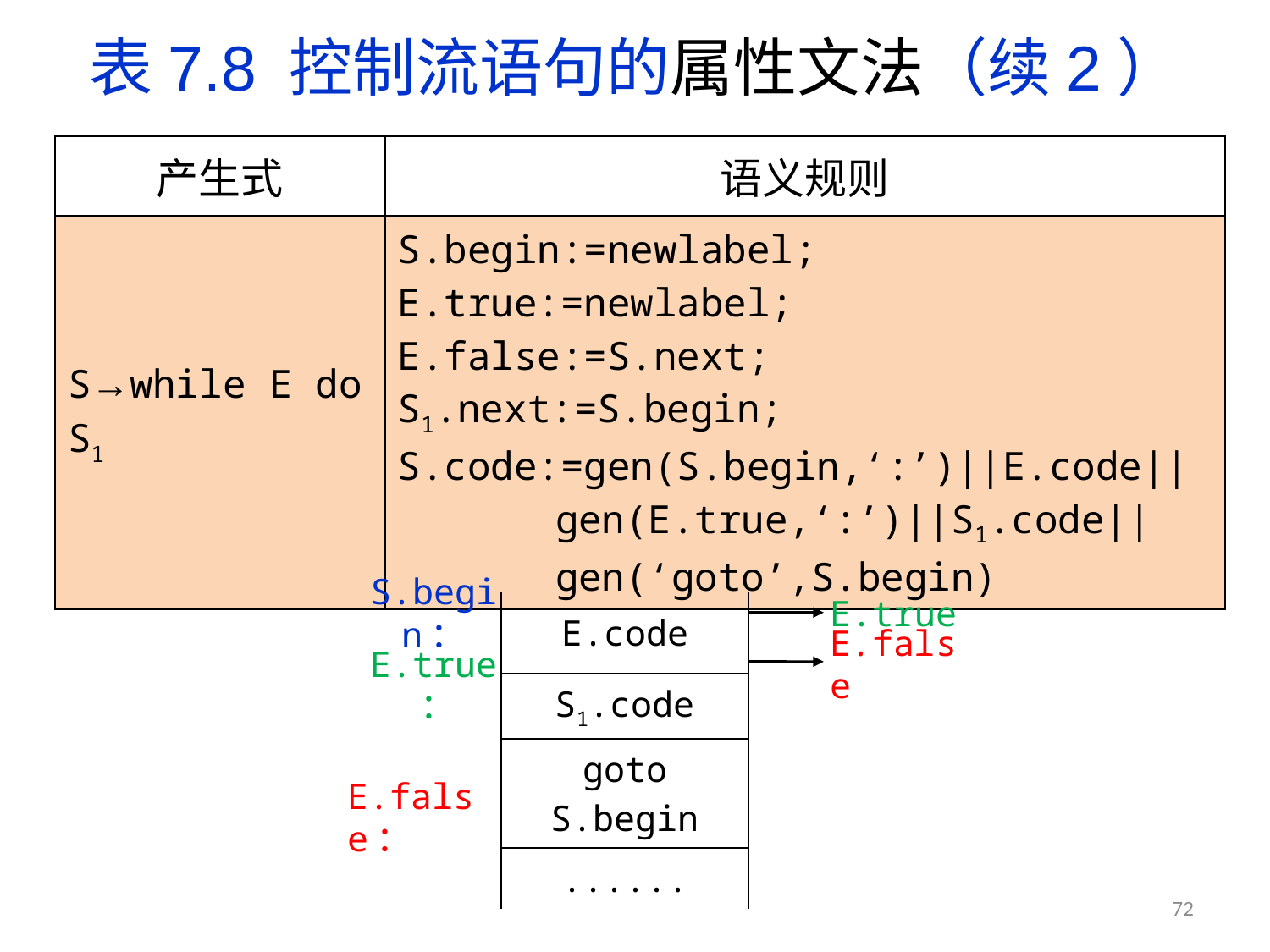

# 表7.8 控制流语句的属性文法（续2）
| 产生式 | 语义规则 |
| --- | --- |
| S→while E do S1 | S.begin:=newlabel; E.true:=newlabel; E.false:=S.next; S1.next:=S.begin; S.code:=gen(S.begin,‘:’)||E.code|| gen(E.true,‘:’)||S1.code|| gen(‘goto’,S.begin) |
S.begin：
E.true

E.false

| E.code |
| --- |
| S1.code |
| goto S.begin |
| ...... |
E.true：
E.false：
72